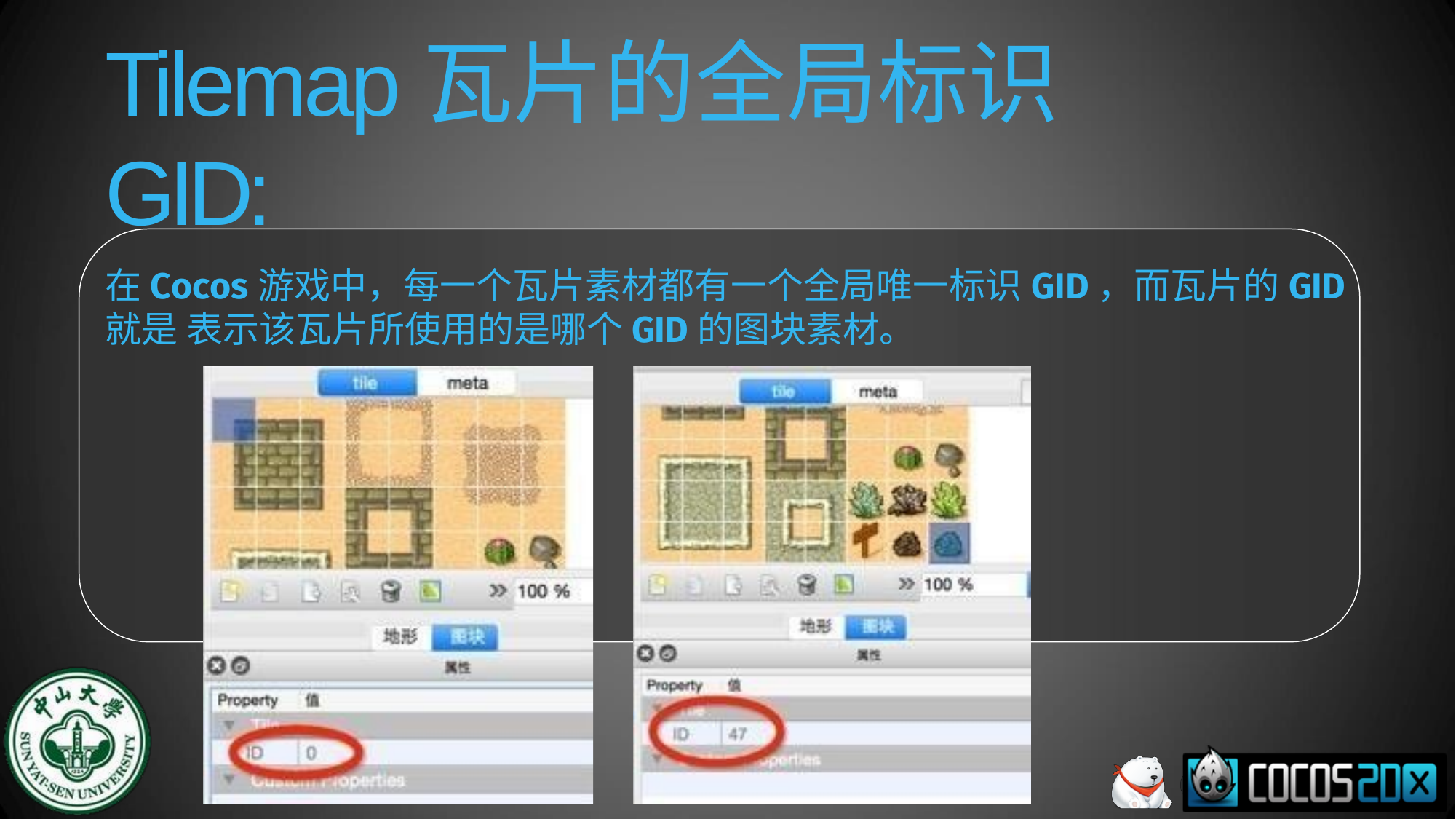

Tilemap瓦片的全局标识GID:

在Cocos游戏中，每一个瓦片素材都有一个全局唯一标识GID，而瓦片的GID就是 表示该瓦片所使用的是哪个GID的图块素材。